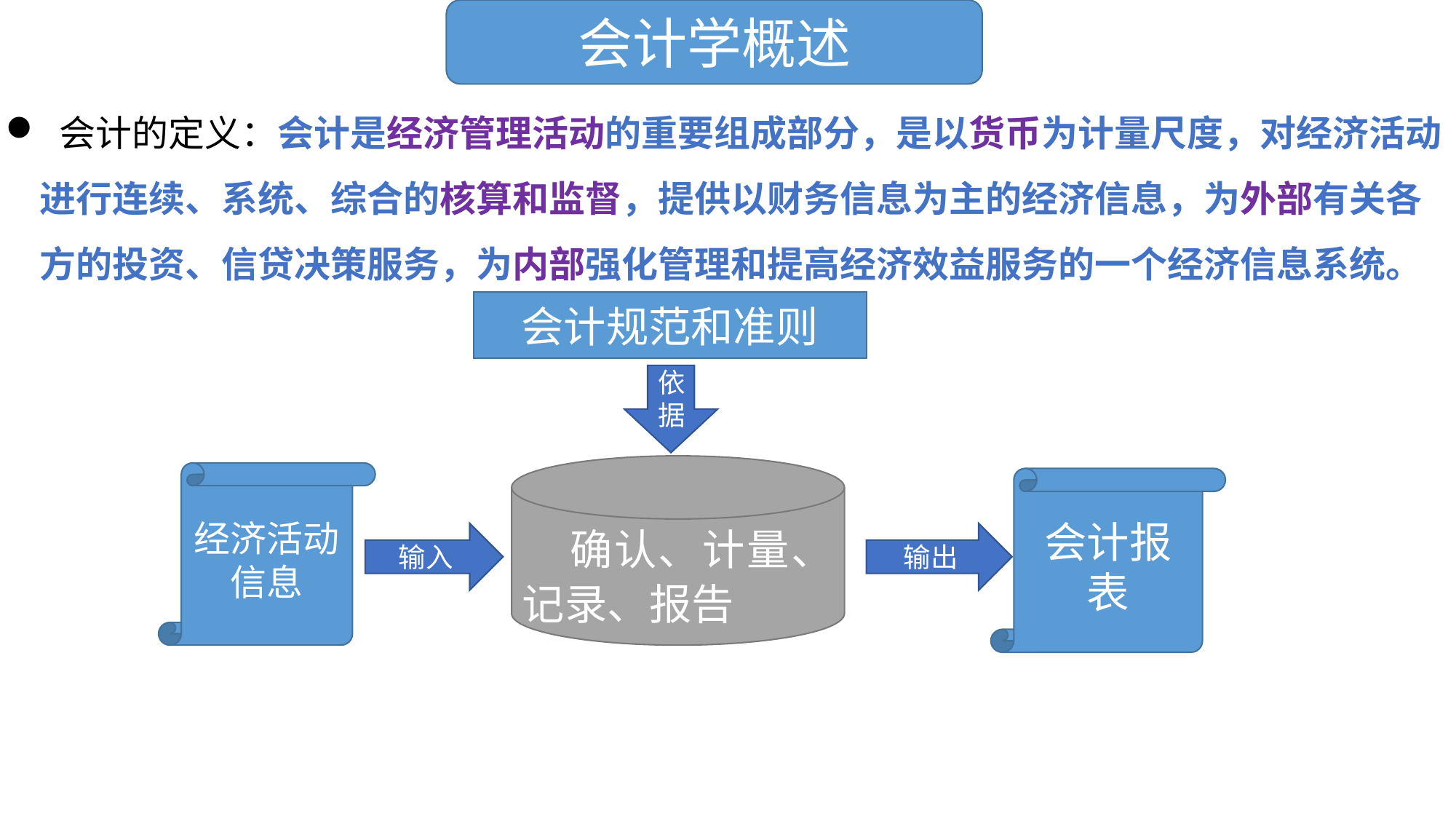

会计学概述
 会计的定义：会计是经济管理活动的重要组成部分，是以货币为计量尺度，对经济活动进行连续、系统、综合的核算和监督，提供以财务信息为主的经济信息，为外部有关各方的投资、信贷决策服务，为内部强化管理和提高经济效益服务的一个经济信息系统。

会计规范和准则
依据
  确认、计量、记录、报告
经济活动信息
会计报表
输入
输出